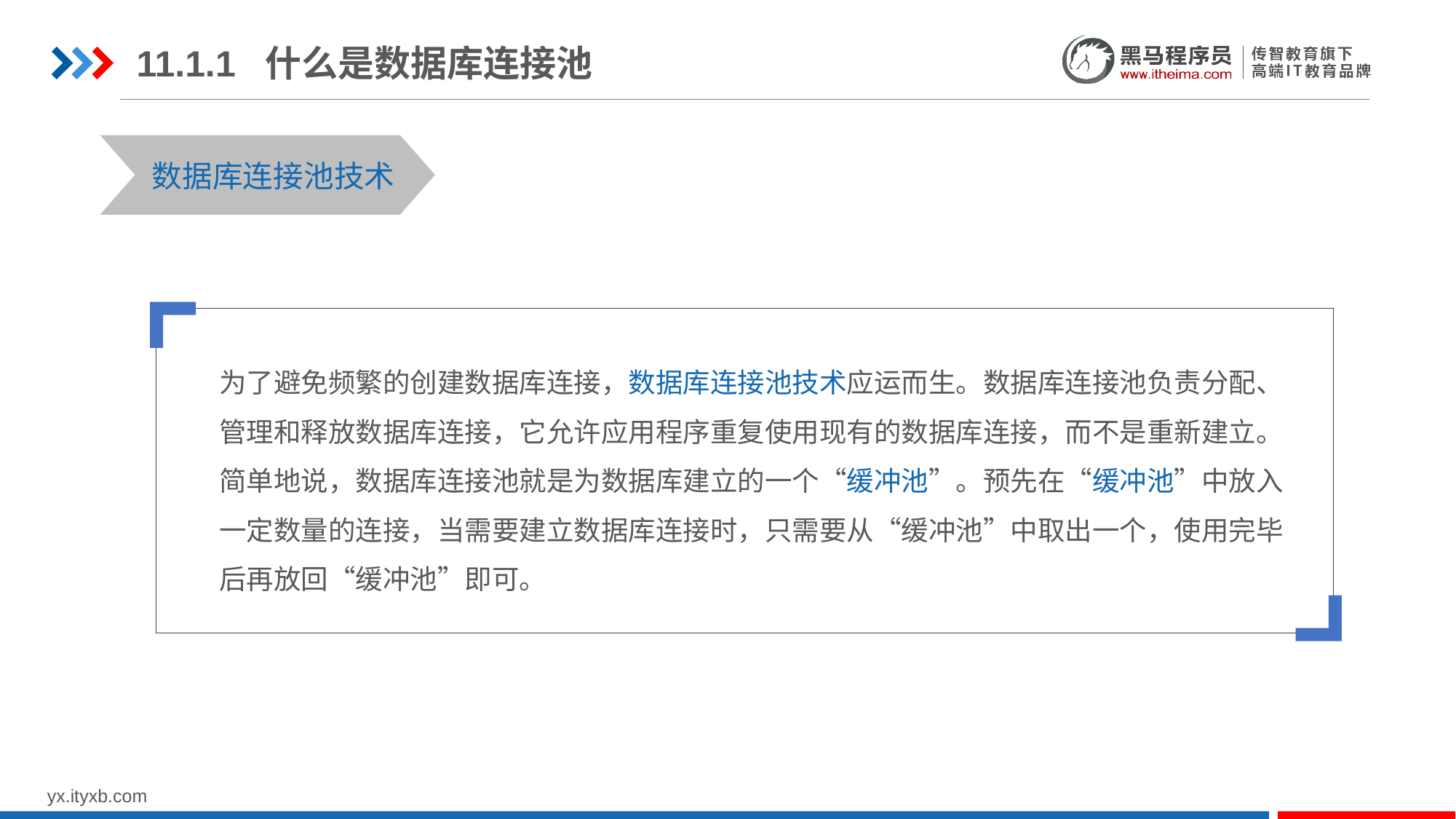

11.1.1  什么是数据库连接池

STEP  01
STEP  03
数据库连接池技术

为了避免频繁的创建数据库连接，数据库连接池技术应运而生。数据库连接池负责分配、管理和释放数据库连接，它允许应用程序重复使用现有的数据库连接，而不是重新建立。简单地说，数据库连接池就是为数据库建立的一个“缓冲池”。预先在“缓冲池”中放入一定数量的连接，当需要建立数据库连接时，只需要从“缓冲池”中取出一个，使用完毕后再放回“缓冲池”即可。